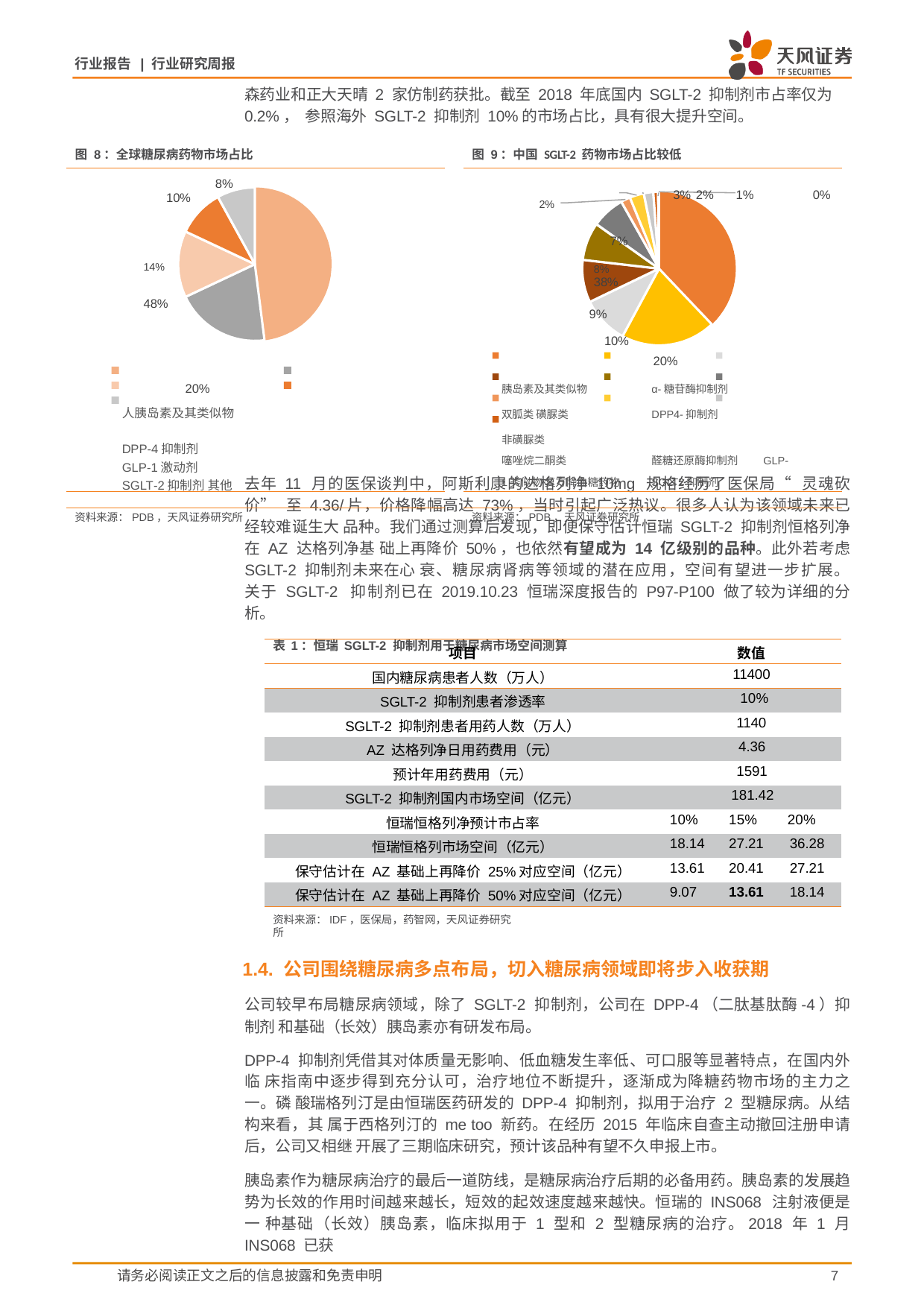

行业报告 | 行业研究周报

森药业和正大天晴 2 家仿制药获批。截至 2018 年底国内 SGLT-2 抑制剂市占率仅为 0.2%，  参照海外 SGLT-2 抑制剂 10%的市场占比，具有很大提升空间。
| 图 8：全球糖尿病药物市场占比 |  | 图 9：中国 SGLT-2 药物市场占比较低 |
| --- | --- | --- |
| 8% 10% 14% 48% 20% 人胰岛素及其类似物 DPP-4抑制剂 GLP-1激动剂 SGLT-2抑制剂 其他 |  | 2% 3% 2% 1% 0% 7% 8% 38% 9% 10% 20% 胰岛素及其类似物 α-糖苷酶抑制剂 双胍类 磺脲类 DPP4-抑制剂 非磺脲类 噻唑烷二酮类 醛糖还原酶抑制剂 GLP-1类似物 复方降血糖药物 SGLT2抑制剂 |
|  |  |  |
| 资料来源：PDB，天风证券研究所 |  | 资料来源：PDB，天风证券研究所 |

去年 11 月的医保谈判中，阿斯利康的达格列净 10mg 规格经历了医保局“灵魂砍价”至 4.36/片，价格降幅高达 73%，当时引起广泛热议。很多人认为该领域未来已经较难诞生大 品种。我们通过测算后发现，即便保守估计恒瑞 SGLT-2 抑制剂恒格列净在 AZ 达格列净基 础上再降价 50%，也依然有望成为 14 亿级别的品种。此外若考虑 SGLT-2 抑制剂未来在心 衰、糖尿病肾病等领域的潜在应用，空间有望进一步扩展。关于 SGLT-2 抑制剂已在 2019.10.23 恒瑞深度报告的 P97-P100 做了较为详细的分析。

表 1：恒瑞 SGLT-2 抑制剂用于糖尿病市场空间测算
| 项目 |  | 数值 |  |
| --- | --- | --- | --- |
| 国内糖尿病患者人数（万人） |  | 11400 |  |
| SGLT-2 抑制剂患者渗透率 |  | 10% |  |
| SGLT-2 抑制剂患者用药人数（万人） |  | 1140 |  |
| AZ 达格列净日用药费用（元） |  | 4.36 |  |
| 预计年用药费用（元） |  | 1591 |  |
| SGLT-2 抑制剂国内市场空间（亿元） |  | 181.42 |  |
| 恒瑞恒格列净预计市占率 | 10% | 15% | 20% |
| 恒瑞恒格列市场空间（亿元） | 18.14 | 27.21 | 36.28 |
| 保守估计在 AZ 基础上再降价 25%对应空间（亿元） | 13.61 | 20.41 | 27.21 |
| 保守估计在 AZ 基础上再降价 50%对应空间（亿元） | 9.07 | 13.61 | 18.14 |
资料来源：IDF，医保局，药智网，天风证券研究所
1.4. 公司围绕糖尿病多点布局，切入糖尿病领域即将步入收获期
公司较早布局糖尿病领域，除了 SGLT-2 抑制剂，公司在 DPP-4（二肽基肽酶-4）抑制剂 和基础（长效）胰岛素亦有研发布局。
DPP-4 抑制剂凭借其对体质量无影响、低血糖发生率低、可口服等显著特点，在国内外临 床指南中逐步得到充分认可，治疗地位不断提升，逐渐成为降糖药物市场的主力之一。磷 酸瑞格列汀是由恒瑞医药研发的 DPP-4 抑制剂，拟用于治疗 2 型糖尿病。从结构来看，其 属于西格列汀的 me too 新药。在经历 2015 年临床自查主动撤回注册申请后，公司又相继 开展了三期临床研究，预计该品种有望不久申报上市。
胰岛素作为糖尿病治疗的最后一道防线，是糖尿病治疗后期的必备用药。胰岛素的发展趋 势为长效的作用时间越来越长，短效的起效速度越来越快。恒瑞的 INS068 注射液便是一 种基础（长效）胰岛素，临床拟用于 1 型和 2 型糖尿病的治疗。2018 年 1 月 INS068 已获

请务必阅读正文之后的信息披露和免责申明
7